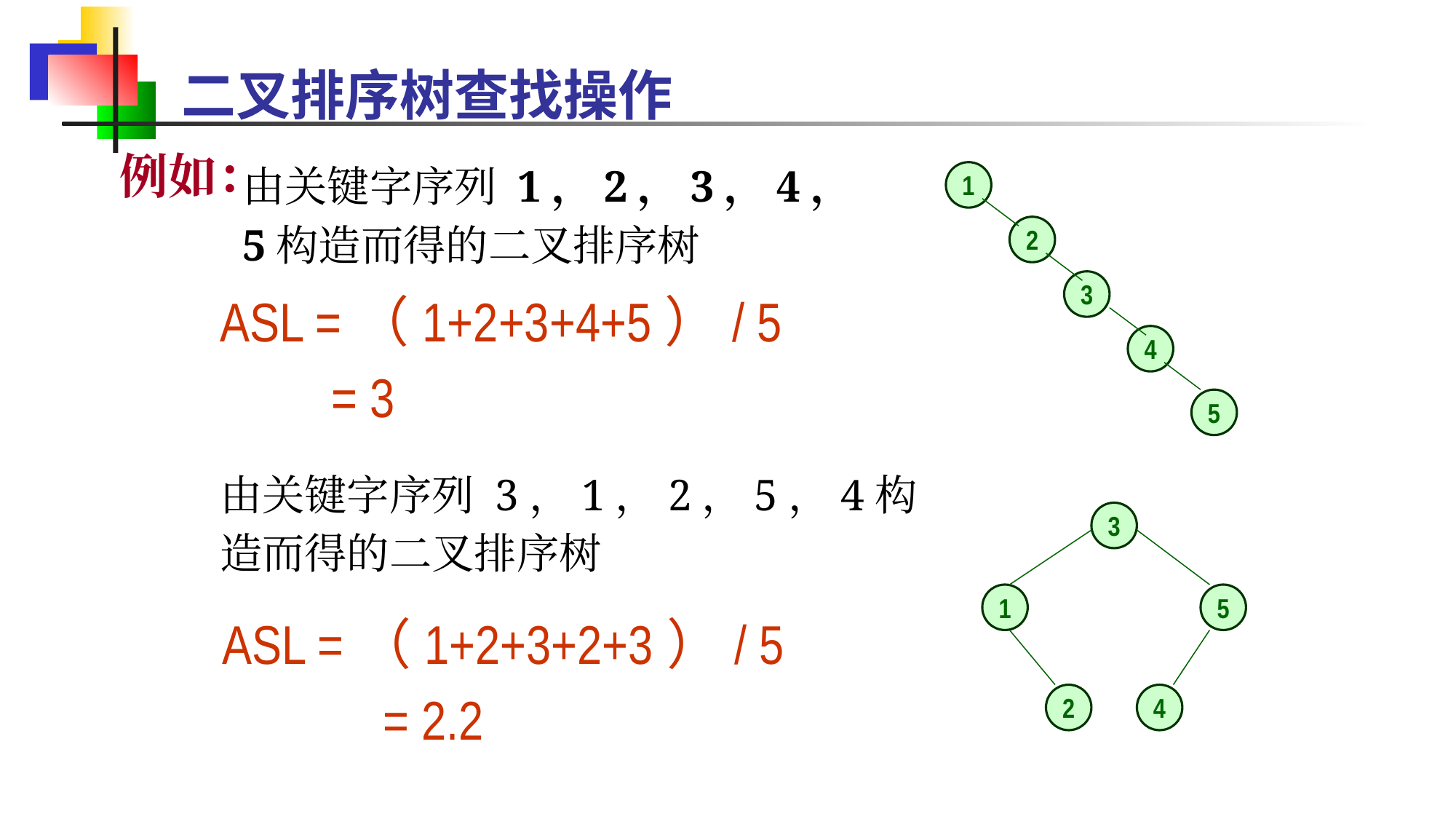

二叉排序树查找操作
例如：
由关键字序列 1，2，3，4，5构造而得的二叉排序树
1

2

3
ASL =（1+2+3+4+5）/ 5
         = 3

4

5
由关键字序列 3，1，2，5，4构造而得的二叉排序树
3

1
5
ASL =（1+2+3+2+3）/ 5
             = 2.2

2
4